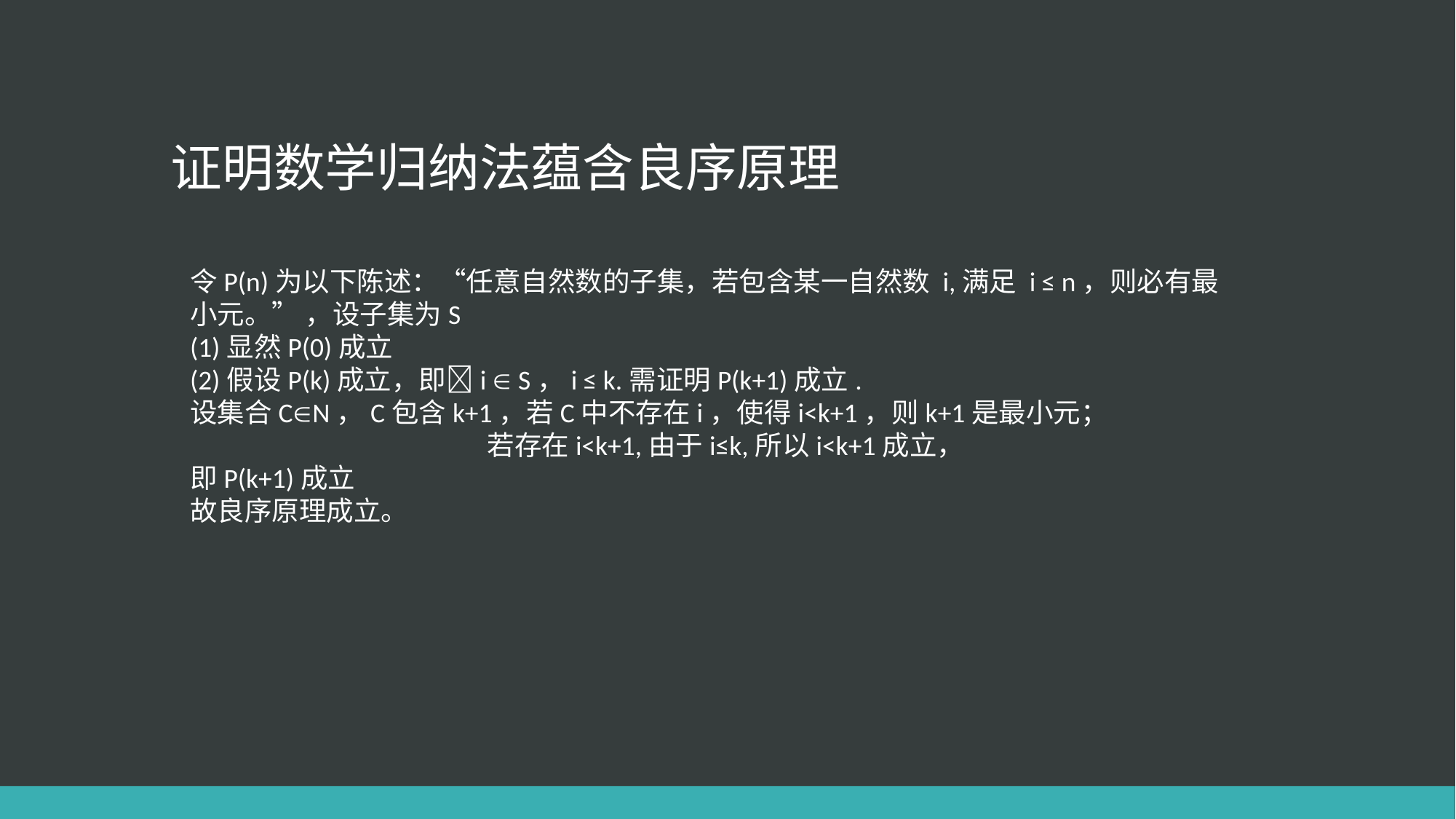

# 证明数学归纳法蕴含良序原理
令P(n)为以下陈述：“任意自然数的子集，若包含某一自然数 i,满足 i ≤ n，则必有最小元。” ，设子集为S
(1)显然P(0)成立
(2)假设P(k)成立，即∃i ∈ S，i ≤ k.需证明P(k+1)成立.
设集合C∈N，C包含k+1，若C中不存在i，使得i<k+1，则k+1是最小元；
                                               若存在i<k+1,由于i≤k,所以i<k+1成立，
即P(k+1)成立
故良序原理成立。